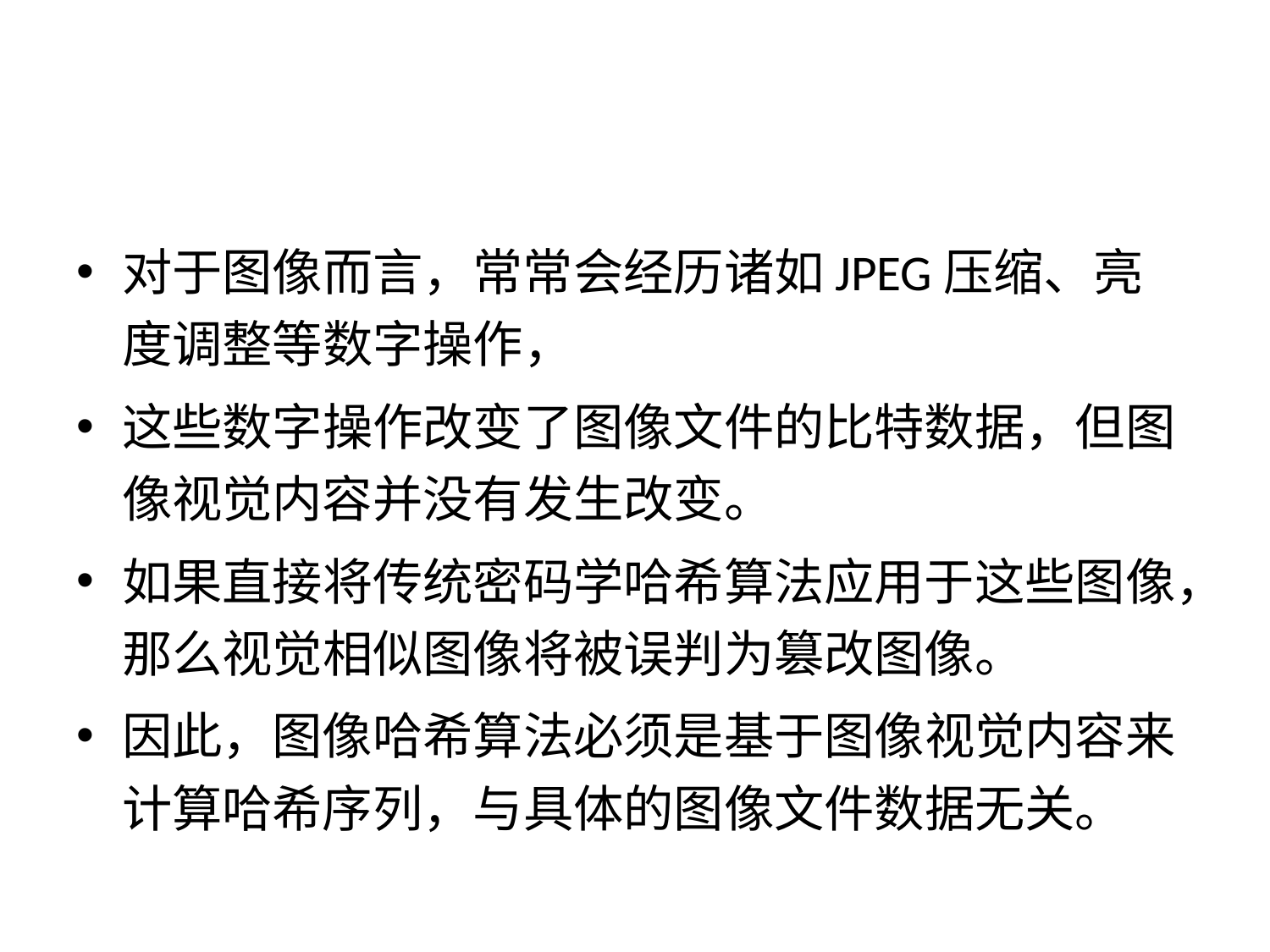

#
对于图像而言，常常会经历诸如JPEG压缩、亮度调整等数字操作，
这些数字操作改变了图像文件的比特数据，但图像视觉内容并没有发生改变。
如果直接将传统密码学哈希算法应用于这些图像，那么视觉相似图像将被误判为篡改图像。
因此，图像哈希算法必须是基于图像视觉内容来计算哈希序列，与具体的图像文件数据无关。